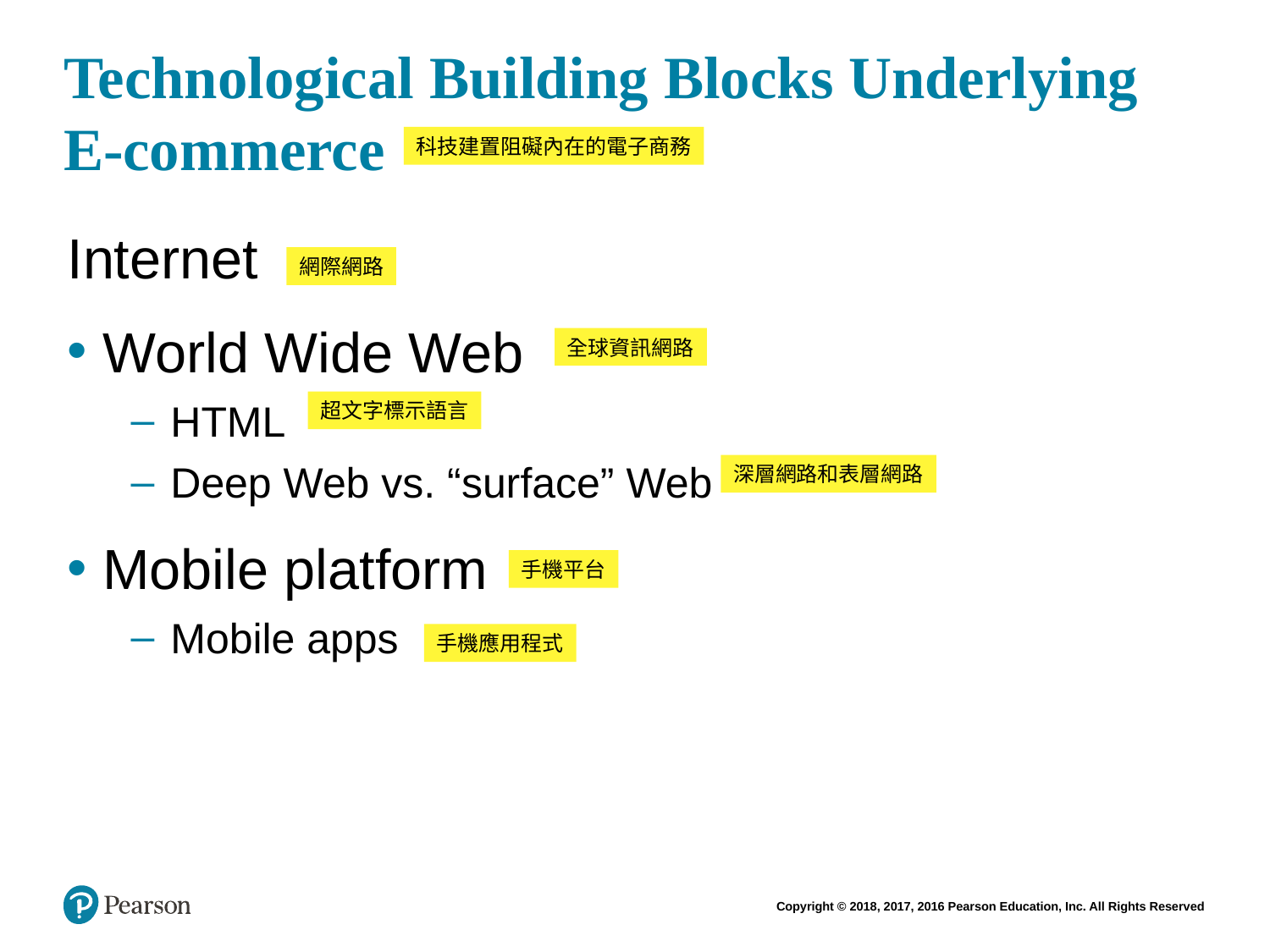

# Technological Building Blocks Underlying E-commerce
科技建置阻礙內在的電子商務
Internet
World Wide Web
HTML
Deep Web vs. “surface” Web
Mobile platform
Mobile apps
網際網路
全球資訊網路
超文字標示語言
深層網路和表層網路
手機平台
手機應用程式